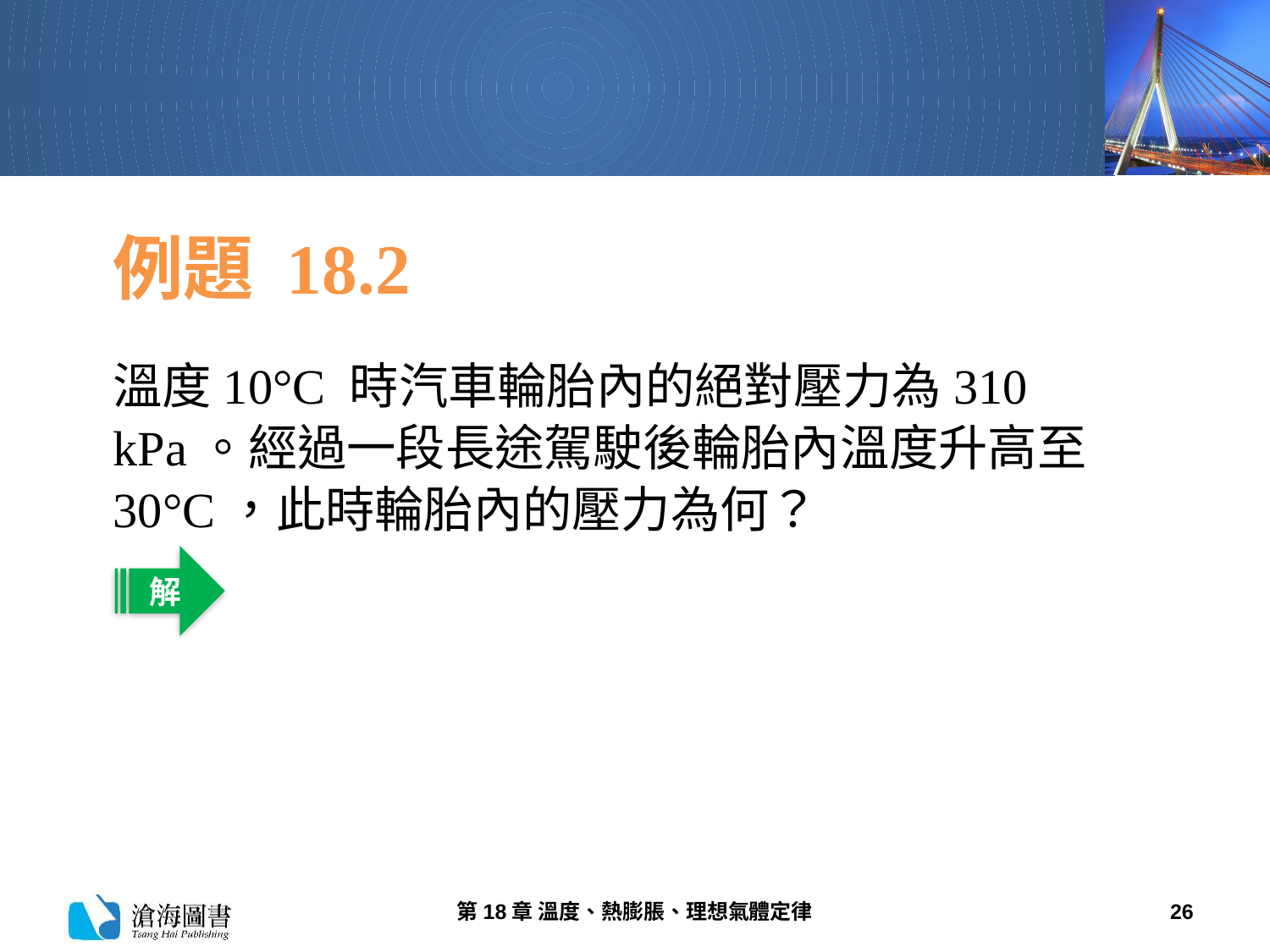

# 例題 18.2
溫度10°C 時汽車輪胎內的絕對壓力為310 kPa。經過一段長途駕駛後輪胎內溫度升高至30°C，此時輪胎內的壓力為何？

解
第18章 溫度、熱膨脹、理想氣體定律
26